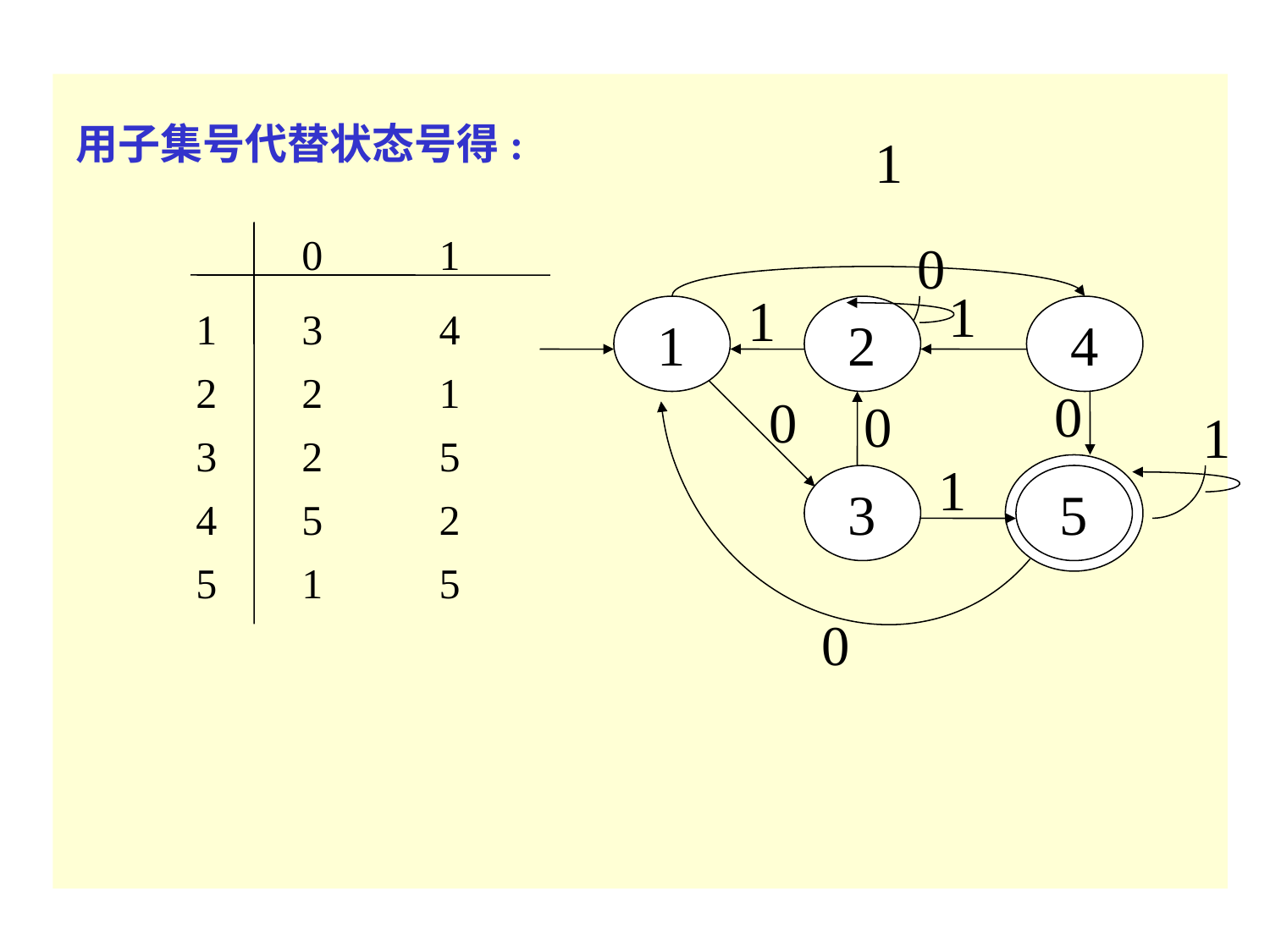

用子集号代替状态号得:
1
0
1
1
1
2

4

0

0
0

1
1

3
5

0

0
1

1
3
4
2
2
1
3
2
5
4
5
2
5
1
5